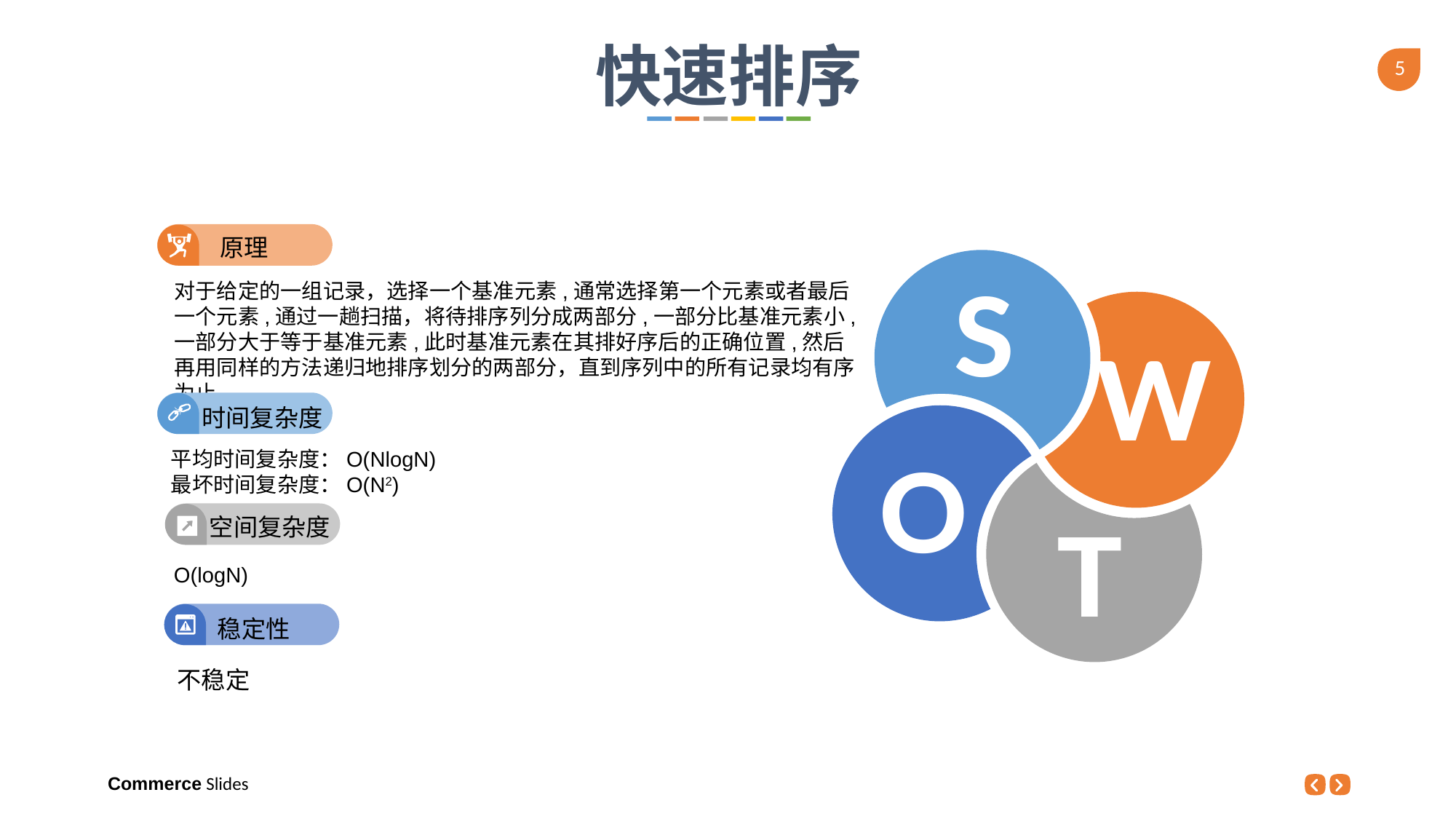

快速排序

原理

S

W

O

T
对于给定的一组记录，选择一个基准元素,通常选择第一个元素或者最后一个元素,通过一趟扫描，将待排序列分成两部分,一部分比基准元素小,一部分大于等于基准元素,此时基准元素在其排好序后的正确位置,然后再用同样的方法递归地排序划分的两部分，直到序列中的所有记录均有序为止

时间复杂度

平均时间复杂度：O(NlogN)
最坏时间复杂度：O(N2)

空间复杂度

  O(logN)

稳定性

不稳定